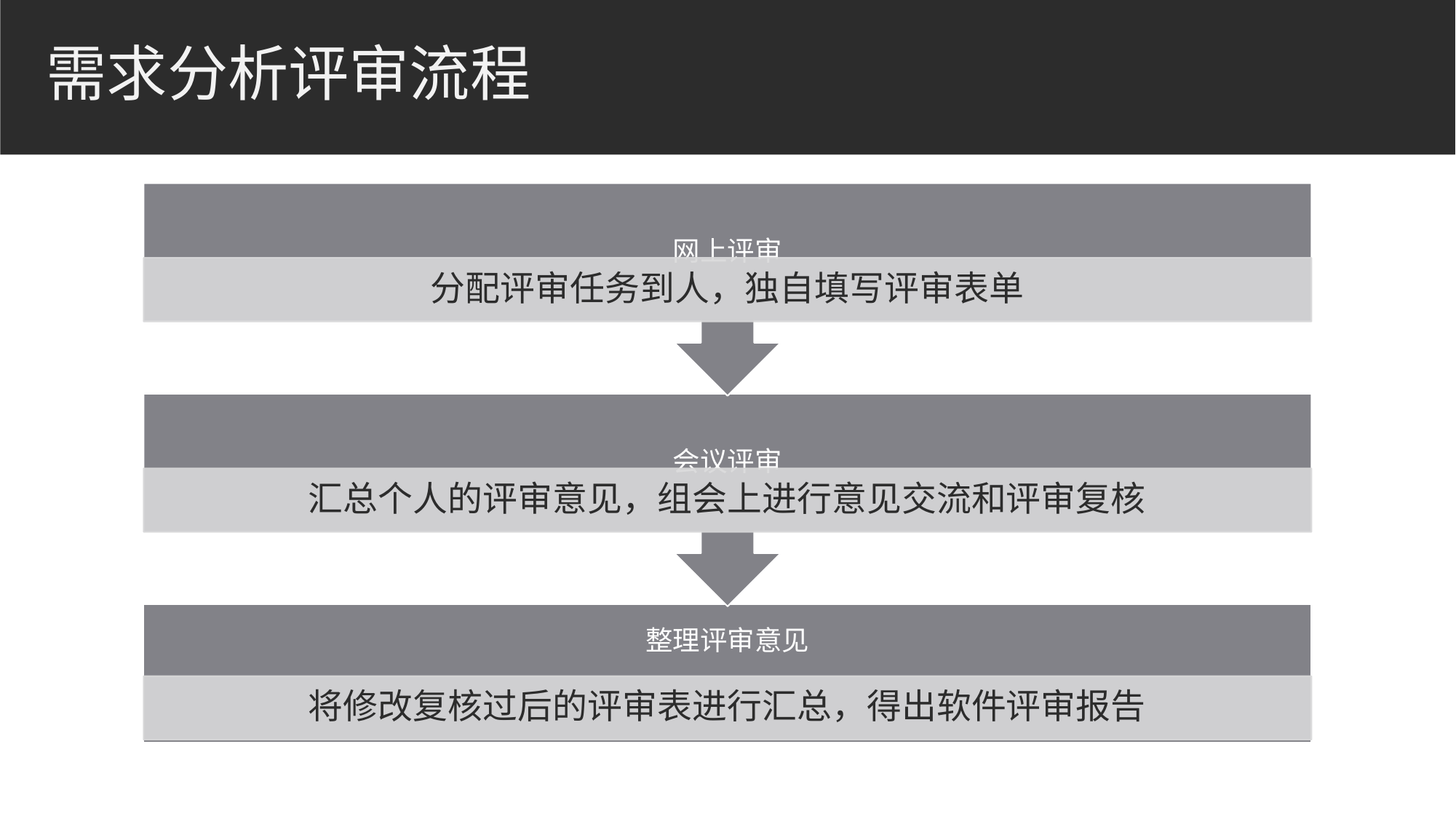

# 需求分析评审流程
整理评审意见
将修改复核过后的评审表进行汇总，得出软件评审报告
会议评审
汇总个人的评审意见，组会上进行意见交流和评审复核
网上评审
分配评审任务到人，独自填写评审表单